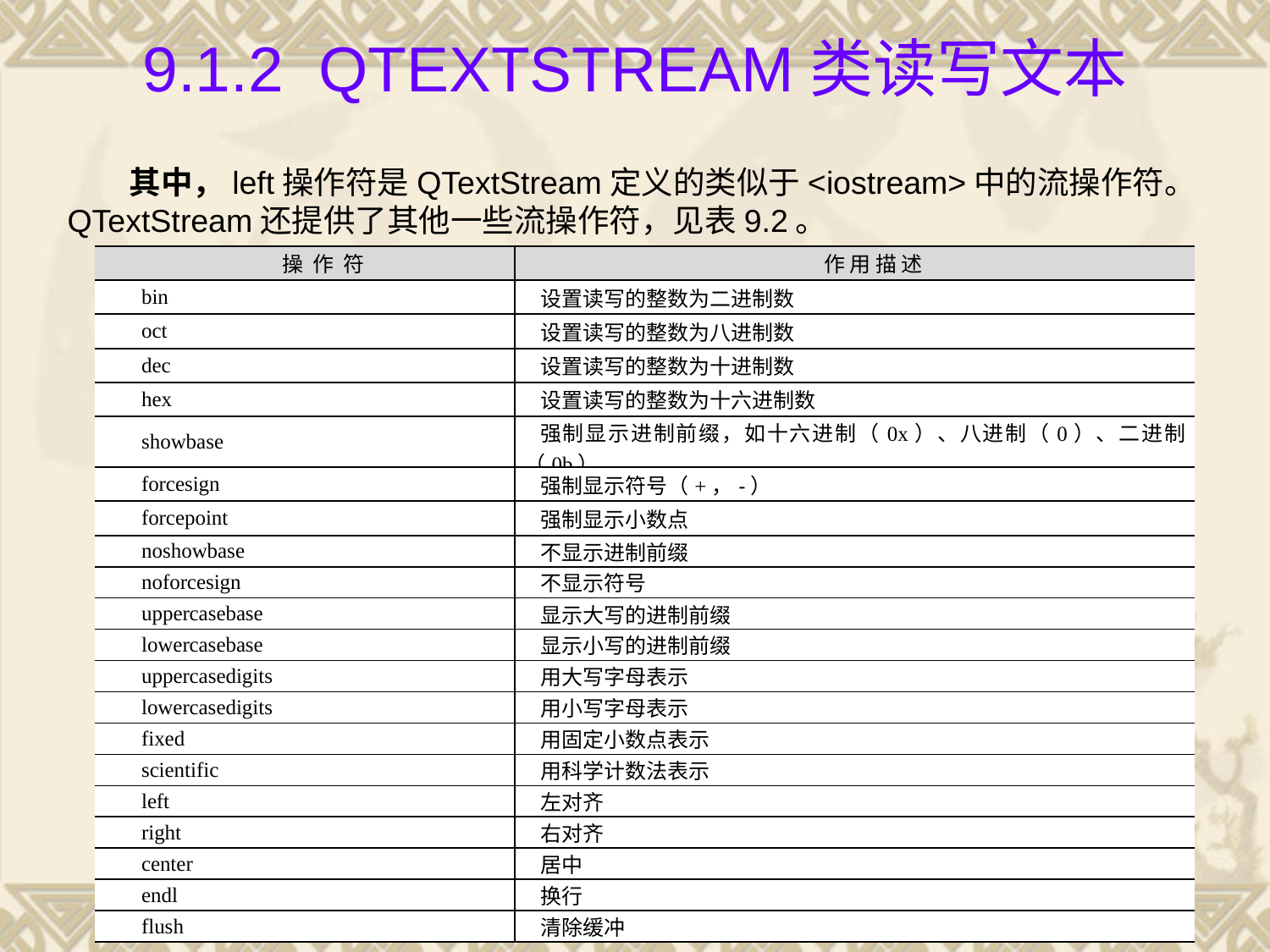

# 9.1.2  QTextStream类读写文本
其中，left操作符是QTextStream定义的类似于<iostream>中的流操作符。QTextStream还提供了其他一些流操作符，见表9.2。

| 操 作 符 | 作 用 描 述 |
| --- | --- |
| bin | 设置读写的整数为二进制数 |
| oct | 设置读写的整数为八进制数 |
| dec | 设置读写的整数为十进制数 |
| hex | 设置读写的整数为十六进制数 |
| showbase | 强制显示进制前缀，如十六进制（0x）、八进制（0）、二进制（0b） |
| forcesign | 强制显示符号（+，-） |
| forcepoint | 强制显示小数点 |
| noshowbase | 不显示进制前缀 |
| noforcesign | 不显示符号 |
| uppercasebase | 显示大写的进制前缀 |
| lowercasebase | 显示小写的进制前缀 |
| uppercasedigits | 用大写字母表示 |
| lowercasedigits | 用小写字母表示 |
| fixed | 用固定小数点表示 |
| scientific | 用科学计数法表示 |
| left | 左对齐 |
| right | 右对齐 |
| center | 居中 |
| endl | 换行 |
| flush | 清除缓冲 |